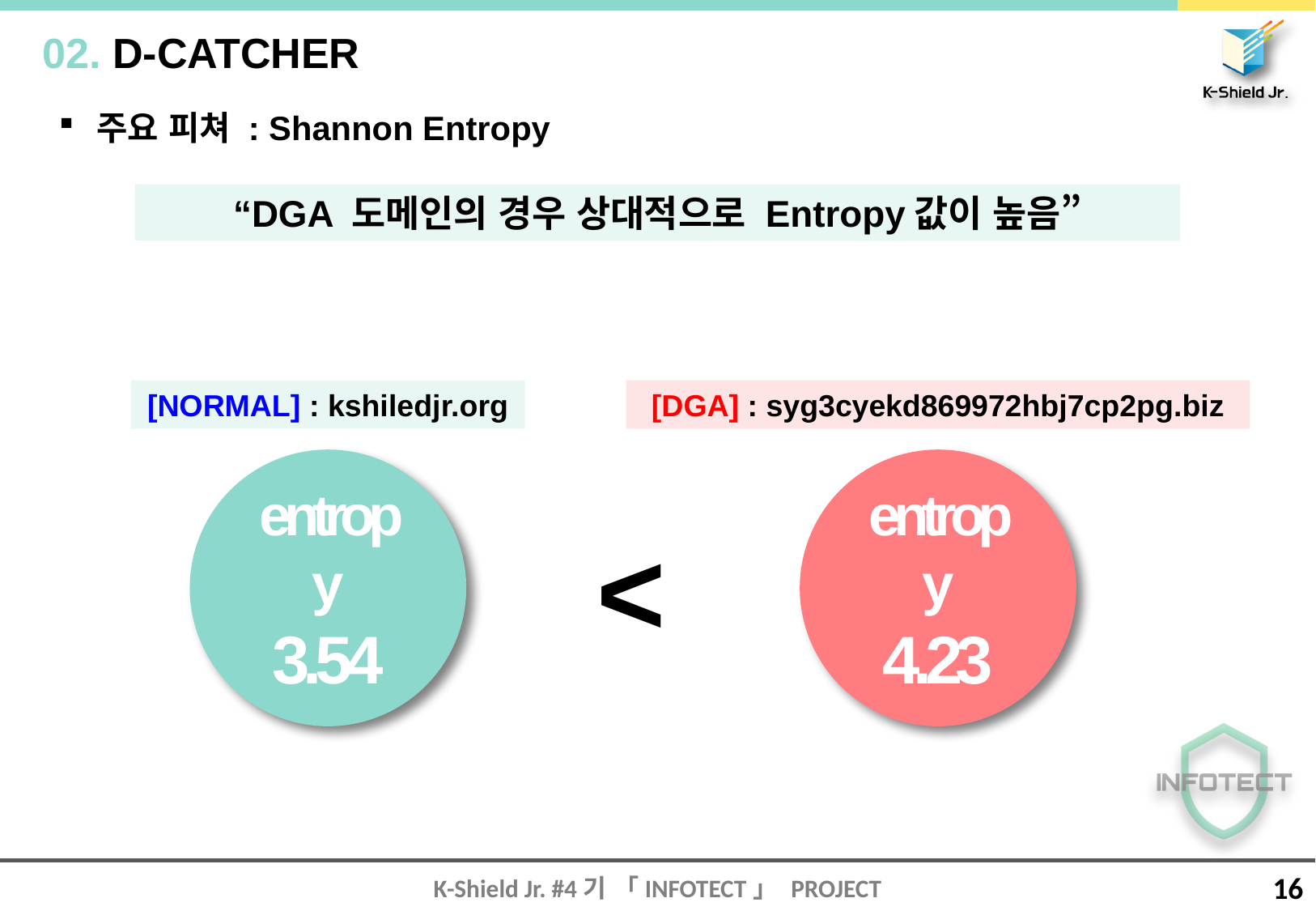

02. D-CATCHER
주요 피쳐 : Shannon Entropy
“DGA 도메인의 경우 상대적으로 Entropy값이 높음”
[NORMAL] : kshiledjr.org
[DGA] : syg3cyekd869972hbj7cp2pg.biz
entropy
3.54
entropy
4.23
<